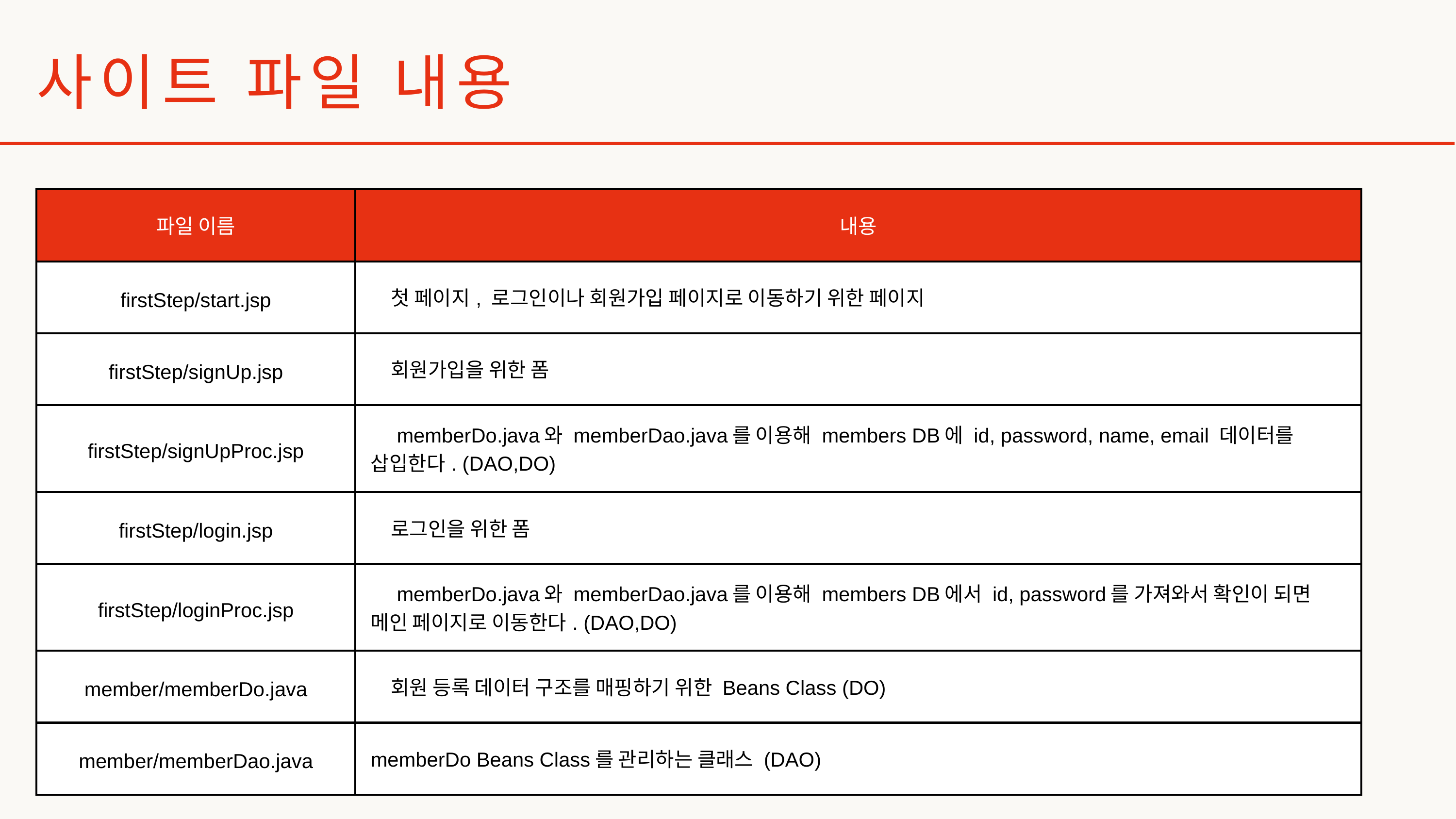

사이트 파일 내용

| 파일 이름 | 내용 |
| --- | --- |
| firstStep/start.jsp | 첫 페이지, 로그인이나 회원가입 페이지로 이동하기 위한 페이지 |
| firstStep/signUp.jsp | 회원가입을 위한 폼 |
| firstStep/signUpProc.jsp | memberDo.java와 memberDao.java를 이용해 members DB에 id, password, name, email 데이터를 삽입한다. (DAO,DO) |
| firstStep/login.jsp | 로그인을 위한 폼 |
| firstStep/loginProc.jsp | memberDo.java와 memberDao.java를 이용해 members DB에서 id, password를 가져와서 확인이 되면 메인 페이지로 이동한다. (DAO,DO) |
| member/memberDo.java | 회원 등록 데이터 구조를 매핑하기 위한 Beans Class (DO) |
| member/memberDao.java | memberDo Beans Class를 관리하는 클래스 (DAO) |